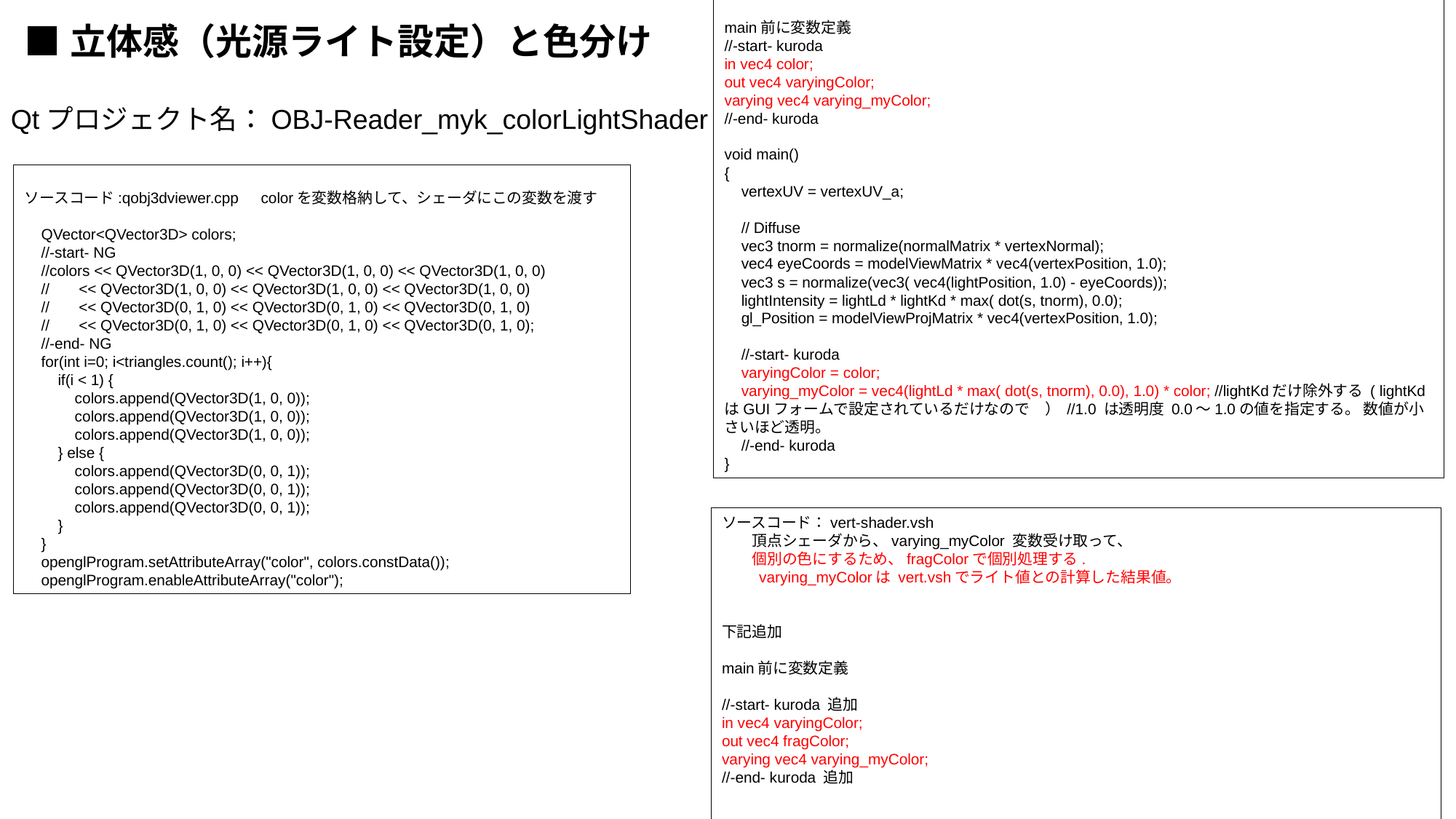

ソースコード：vert-shader.vsh
　　頂点シェーダで全頂点にライト設定かけて、varying_myColor 変数にいれて、
　　面シェーダ（フラグメントシェーダ）に変数渡す

下記追加

main前に変数定義
//-start- kuroda
in vec4 color;
out vec4 varyingColor;
varying vec4 varying_myColor;
//-end- kuroda

void main()
{
    vertexUV = vertexUV_a;

    // Diffuse
    vec3 tnorm = normalize(normalMatrix * vertexNormal);
    vec4 eyeCoords = modelViewMatrix * vec4(vertexPosition, 1.0);
    vec3 s = normalize(vec3( vec4(lightPosition, 1.0) - eyeCoords));
    lightIntensity = lightLd * lightKd * max( dot(s, tnorm), 0.0);
    gl_Position = modelViewProjMatrix * vec4(vertexPosition, 1.0);

    //-start- kuroda
    varyingColor = color;
    varying_myColor = vec4(lightLd * max( dot(s, tnorm), 0.0), 1.0) * color; //lightKdだけ除外する ( lightKdはGUIフォームで設定されているだけなので　） //1.0 は透明度 0.0～1.0の値を指定する。 数値が小さいほど透明。
    //-end- kuroda
}
# ■立体感（光源ライト設定）と色分け
Qtプロジェクト名：OBJ-Reader_myk_colorLightShader

ソースコード:qobj3dviewer.cpp　colorを変数格納して、シェーダにこの変数を渡す

    QVector<QVector3D> colors;
    //-start- NG
    //colors << QVector3D(1, 0, 0) << QVector3D(1, 0, 0) << QVector3D(1, 0, 0)
    //       << QVector3D(1, 0, 0) << QVector3D(1, 0, 0) << QVector3D(1, 0, 0)
    //       << QVector3D(0, 1, 0) << QVector3D(0, 1, 0) << QVector3D(0, 1, 0)
    //       << QVector3D(0, 1, 0) << QVector3D(0, 1, 0) << QVector3D(0, 1, 0);
    //-end- NG
    for(int i=0; i<triangles.count(); i++){
        if(i < 1) {
            colors.append(QVector3D(1, 0, 0));
            colors.append(QVector3D(1, 0, 0));
            colors.append(QVector3D(1, 0, 0));
        } else {
            colors.append(QVector3D(0, 0, 1));
            colors.append(QVector3D(0, 0, 1));
            colors.append(QVector3D(0, 0, 1));
        }
    }
    openglProgram.setAttributeArray("color", colors.constData());
    openglProgram.enableAttributeArray("color");
ソースコード：vert-shader.vsh
　　頂点シェーダから、varying_myColor 変数受け取って、
　　個別の色にするため、fragColorで個別処理する.
　　 varying_myColorは vert.vshでライト値との計算した結果値。

下記追加

main前に変数定義

//-start- kuroda 追加
in vec4 varyingColor;
out vec4 fragColor;
varying vec4 varying_myColor;
//-end- kuroda 追加

void main()
{
    //-start- org
    //vec4 texCol = texture2D(texture, vertexUV);
    //gl_FragColor = renderTexture ? vec4(lightIntensity, 1.0) * texCol : vec4(lightIntensity, 1.0); //1.0 は透明度 0.0～1.0の値を指定する。 数値が小さいほど透明。
    //-end- org

    //-start- kuroda_test OK 個別の色にするため、既にgl_FragColorでは単一処理されるため、fragColorで個別処理する. varying_myColorは vert.vshでライト値との計算した結果値。
    //fragColor = varying_myColor;
    //-end- kuroda_test

    vec4 texCol = texture2D(texture, vertexUV);
    fragColor = renderTexture ? varying_myColor * texCol : varying_myColor;

}